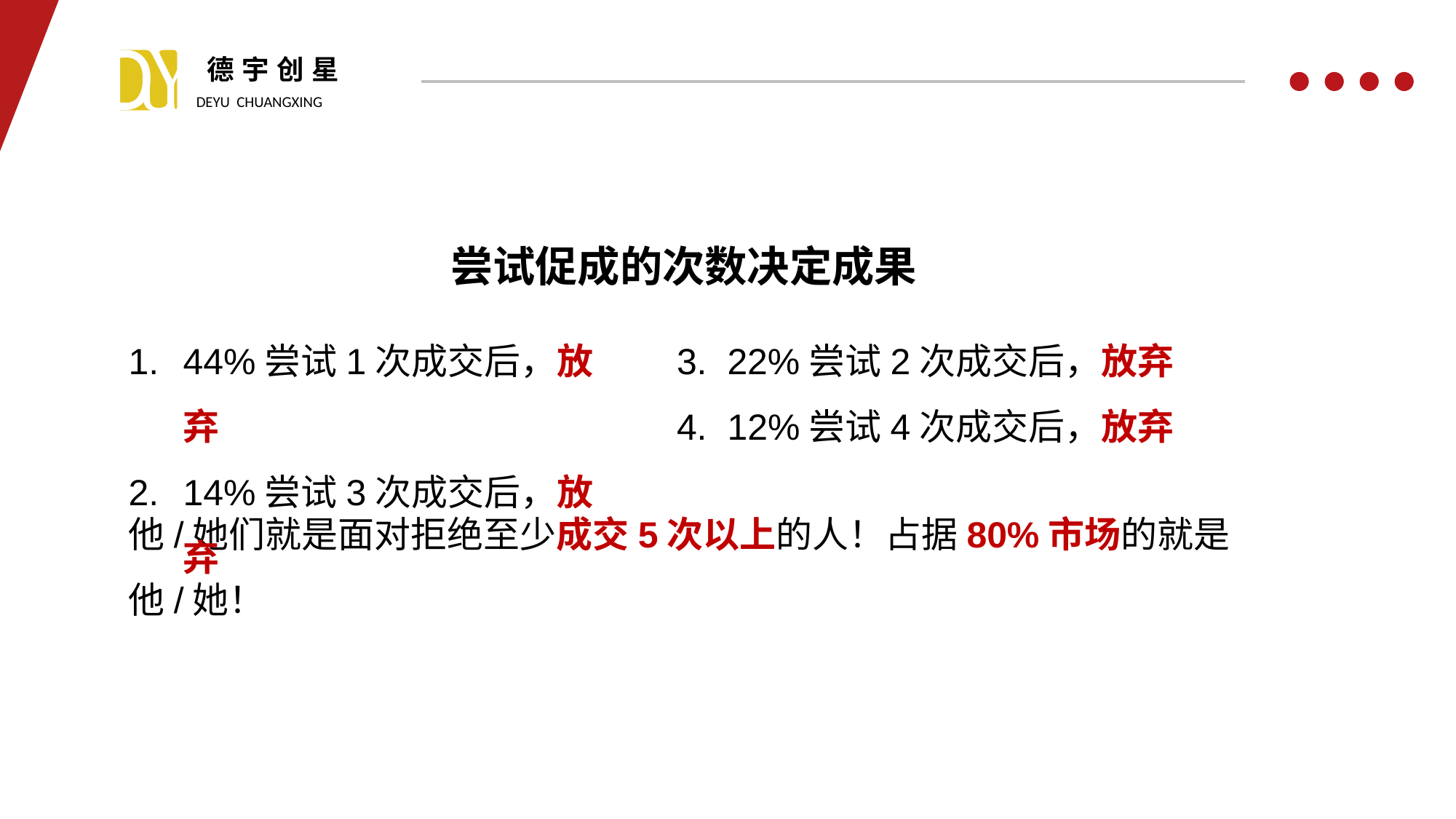

尝试促成的次数决定成果
44%尝试1次成交后，放弃
14%尝试3次成交后，放弃

3.  22%尝试2次成交后，放弃
4.  12%尝试4次成交后，放弃
他/她们就是面对拒绝至少成交5次以上的人！占据80%市场的就是他/她！